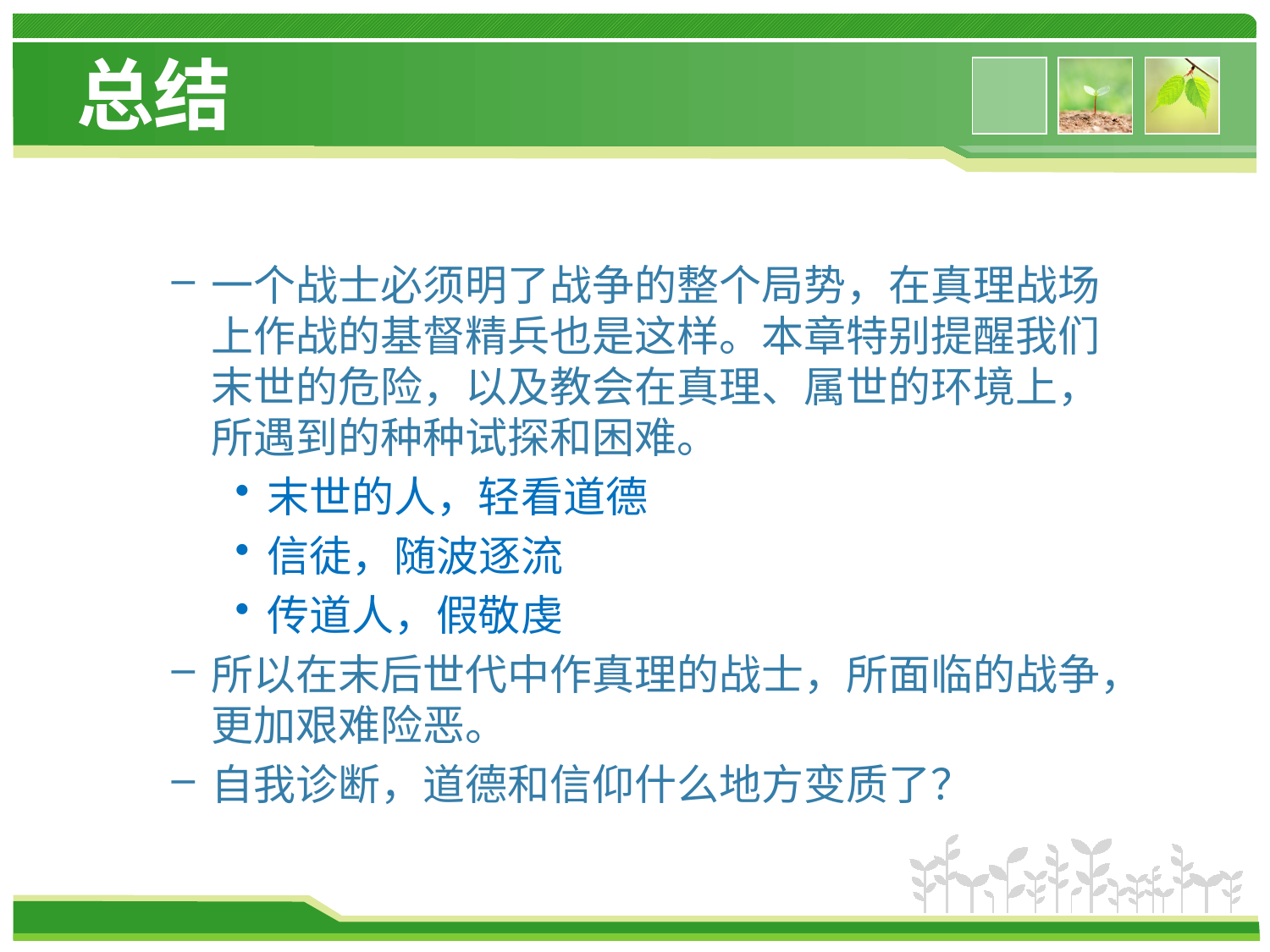

# 总结
一个战士必须明了战争的整个局势，在真理战场上作战的基督精兵也是这样。本章特别提醒我们末世的危险，以及教会在真理、属世的环境上，所遇到的种种试探和困难。
末世的人，轻看道德
信徒，随波逐流
传道人，假敬虔
所以在末后世代中作真理的战士，所面临的战争，更加艰难险恶。
自我诊断，道德和信仰什么地方变质了？